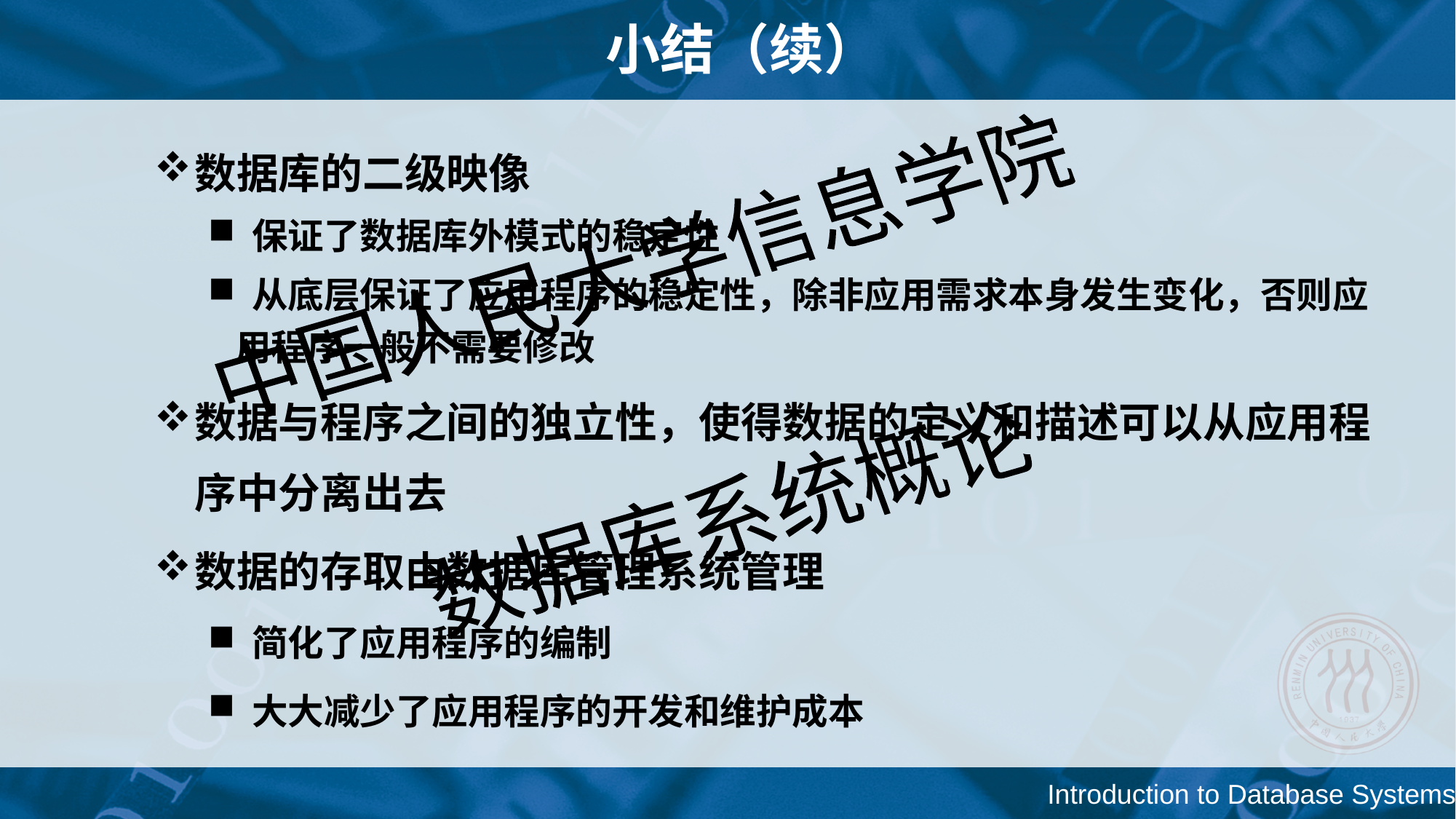

# 小结（续）
数据库的二级映像
 保证了数据库外模式的稳定性
 从底层保证了应用程序的稳定性，除非应用需求本身发生变化，否则应用程序一般不需要修改
数据与程序之间的独立性，使得数据的定义和描述可以从应用程序中分离出去
数据的存取由数据库管理系统管理
 简化了应用程序的编制
 大大减少了应用程序的开发和维护成本